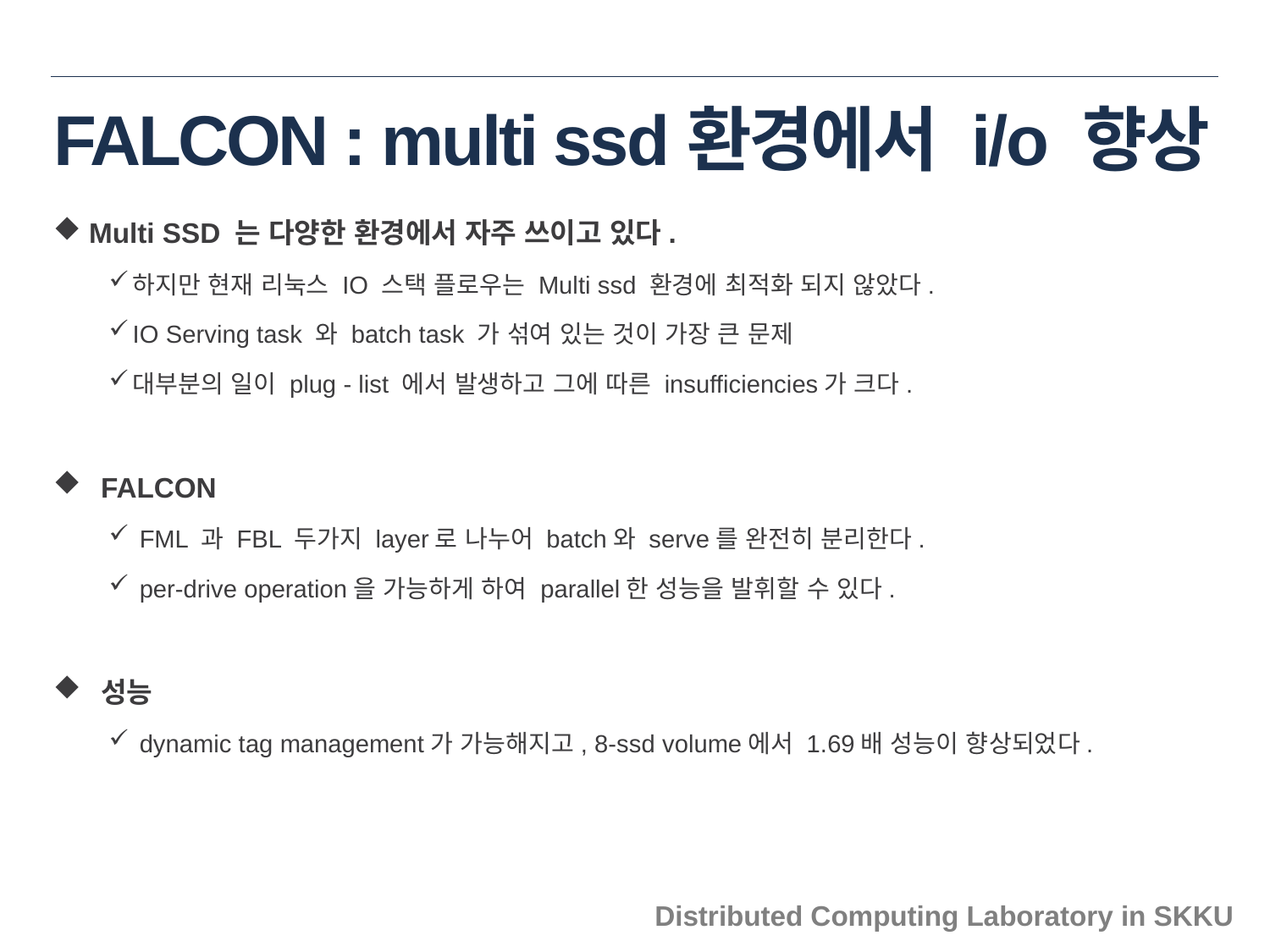

# FALCON : multi ssd환경에서 i/o 향상
 Multi SSD 는 다양한 환경에서 자주 쓰이고 있다.
하지만 현재 리눅스 IO 스택 플로우는 Multi ssd 환경에 최적화 되지 않았다.
IO Serving task 와 batch task 가 섞여 있는 것이 가장 큰 문제
대부분의 일이 plug - list 에서 발생하고 그에 따른 insufficiencies가 크다.

FALCON
 FML 과 FBL 두가지 layer로 나누어 batch와 serve를 완전히 분리한다.
 per-drive operation을 가능하게 하여 parallel한 성능을 발휘할 수 있다.

성능
 dynamic tag management가 가능해지고, 8-ssd volume에서 1.69배 성능이 향상되었다.
Distributed Computing Laboratory in SKKU